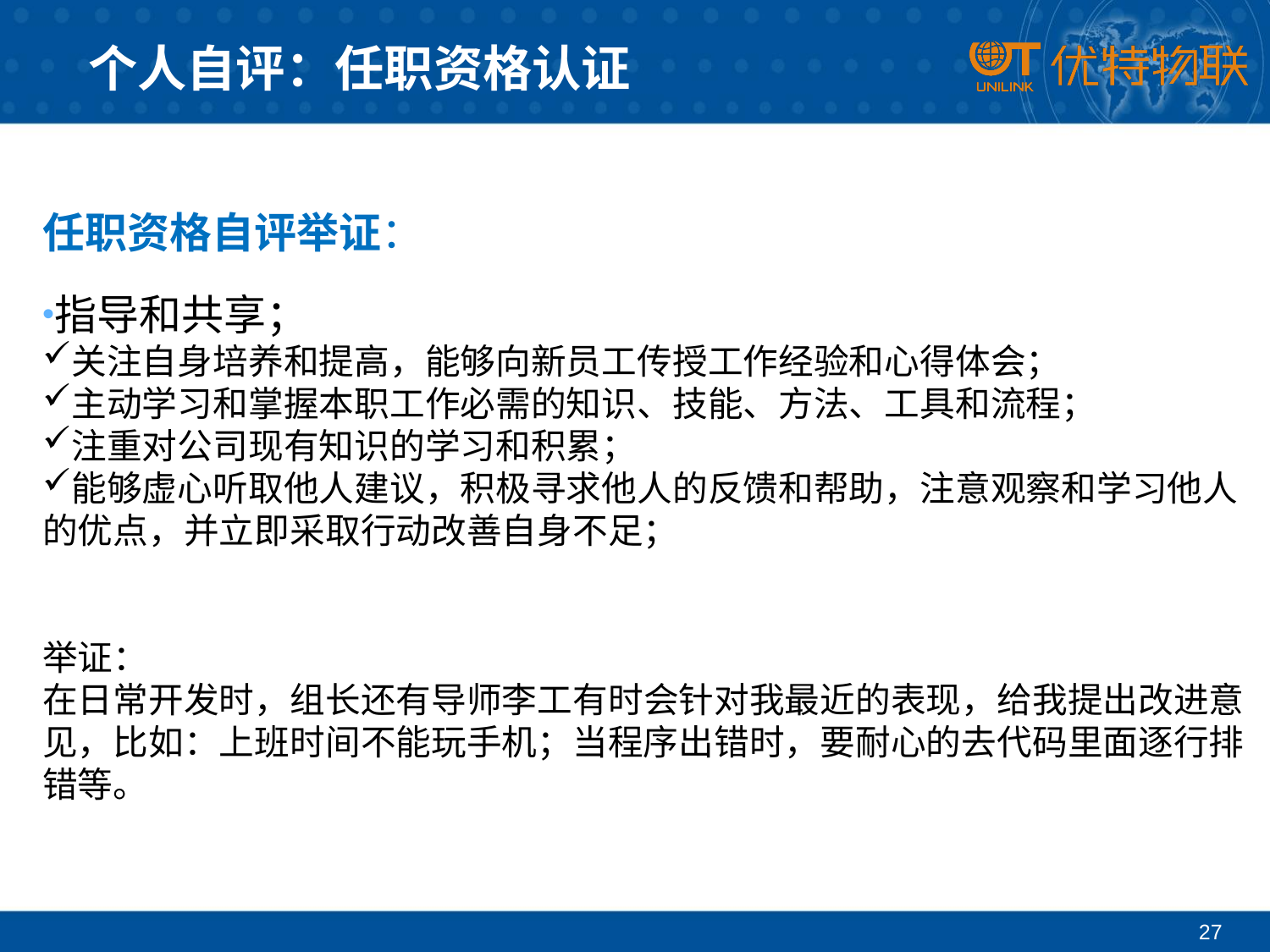

# 个人自评：任职资格认证
任职资格自评举证：
指导和共享；
关注自身培养和提高，能够向新员工传授工作经验和心得体会；
主动学习和掌握本职工作必需的知识、技能、方法、工具和流程；
注重对公司现有知识的学习和积累；
能够虚心听取他人建议，积极寻求他人的反馈和帮助，注意观察和学习他人的优点，并立即采取行动改善自身不足；

举证：
在日常开发时，组长还有导师李工有时会针对我最近的表现，给我提出改进意见，比如：上班时间不能玩手机；当程序出错时，要耐心的去代码里面逐行排错等。
27